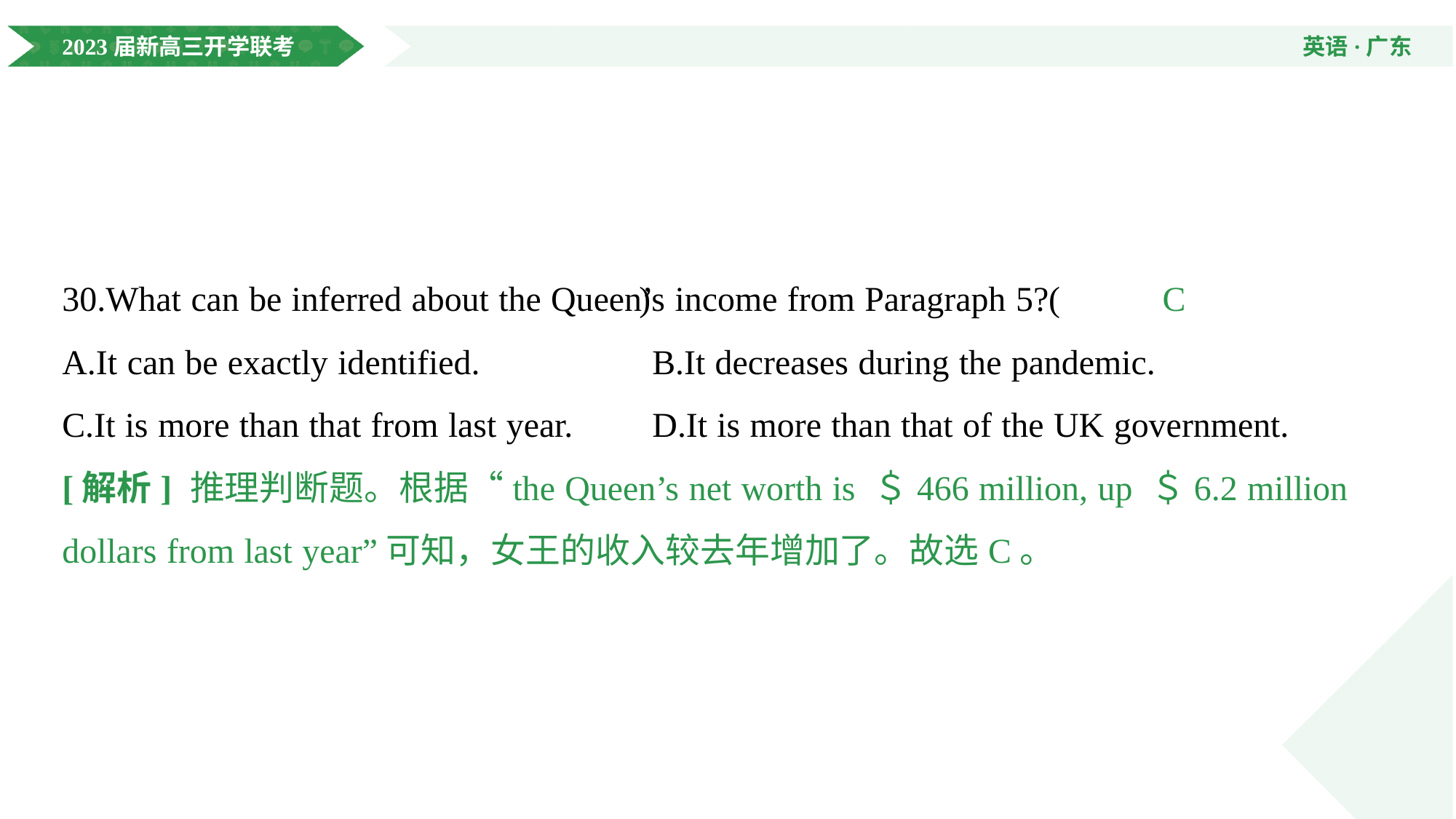

30.What can be inferred about the Queen’s income from Paragraph 5?( @19@   )
A.It can be exactly identified.	B.It decreases during the pandemic.
C.It is more than that from last year.	D.It is more than that of the UK government.
C
[解析] 推理判断题。根据“the Queen’s net worth is ＄466 million, up ＄6.2 million dollars from last year”可知，女王的收入较去年增加了。故选C。